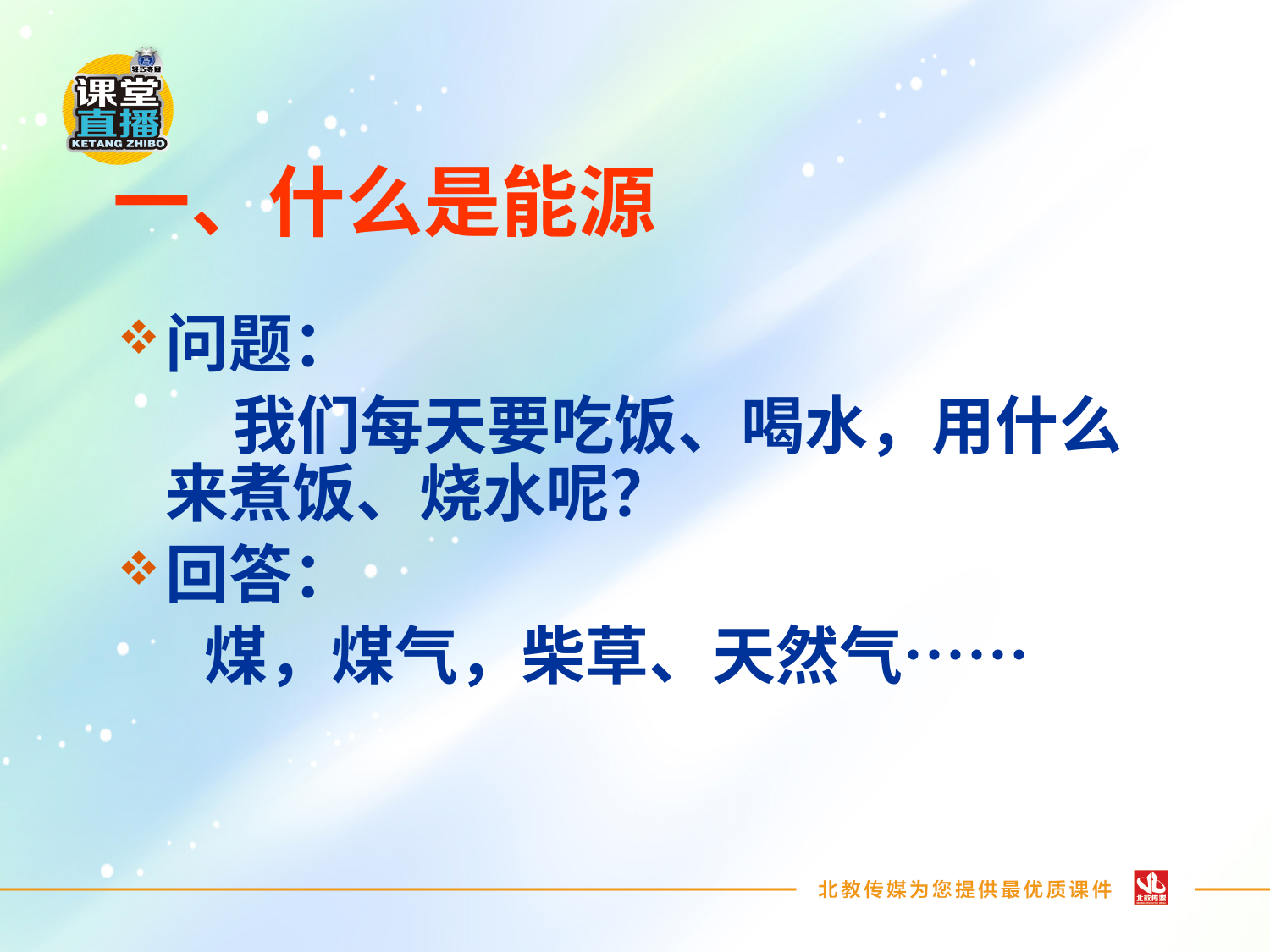

# 一、什么是能源
问题：
       我们每天要吃饭、喝水，用什么来煮饭、烧水呢？
回答：
     煤，煤气，柴草、天然气……